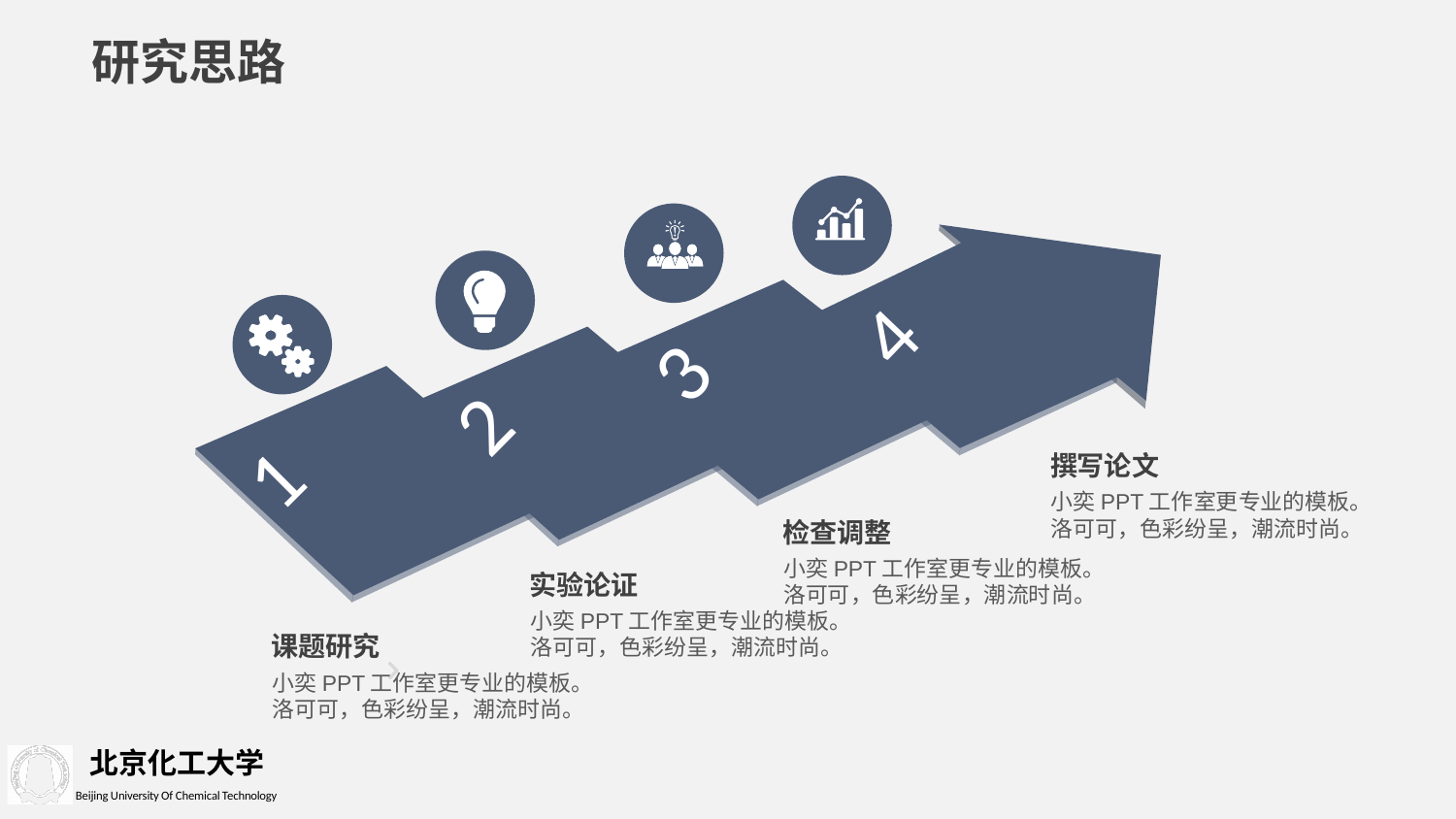

研究思路

4

3

2

1

撰写论文

小奕PPT工作室更专业的模板。洛可可，色彩纷呈，潮流时尚。

检查调整
小奕PPT工作室更专业的模板。洛可可，色彩纷呈，潮流时尚。
实验论证
小奕PPT工作室更专业的模板。洛可可，色彩纷呈，潮流时尚。
课题研究

小奕PPT工作室更专业的模板。洛可可，色彩纷呈，潮流时尚。